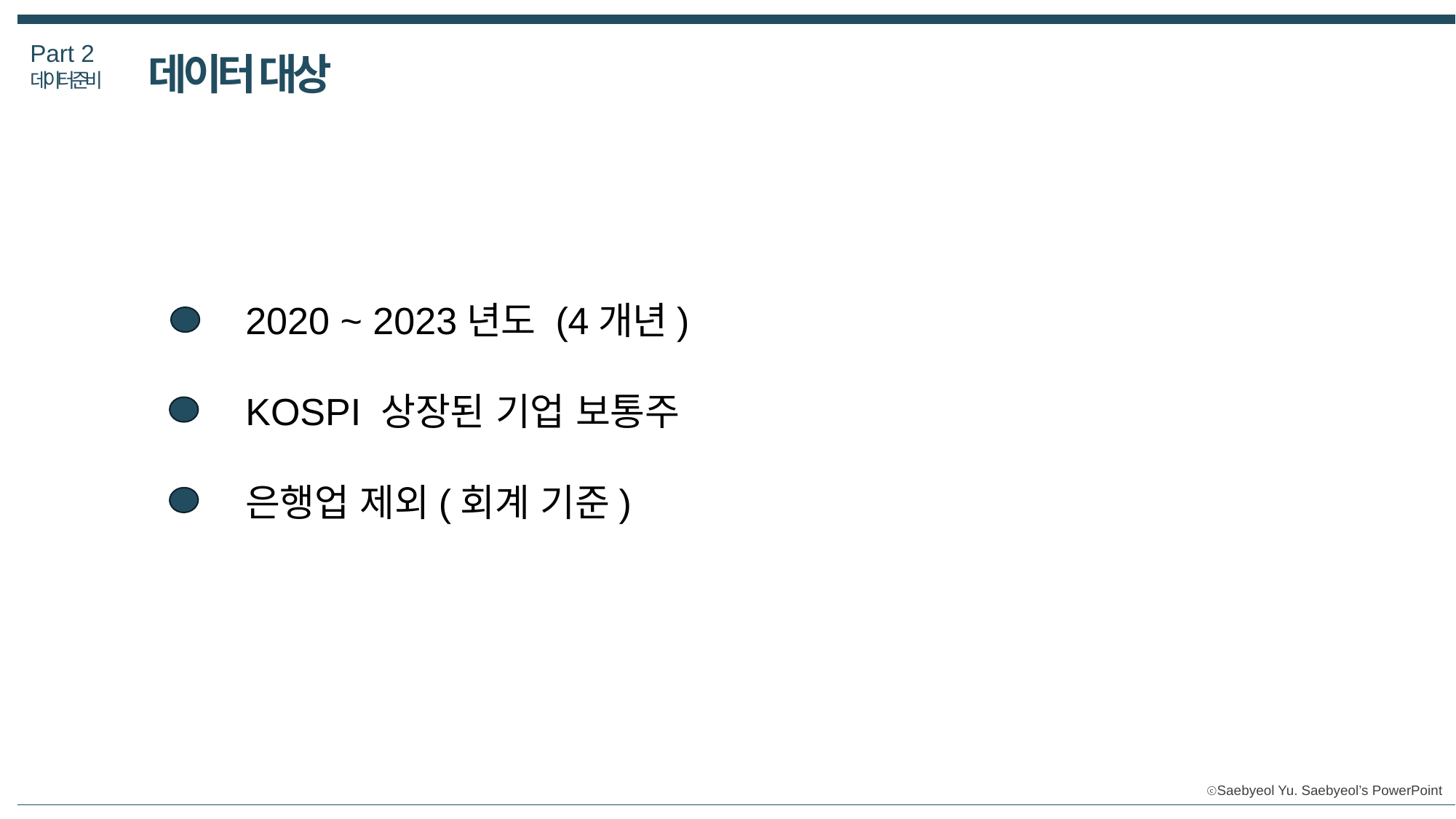

Part 2
데이터 대상
데이터 준비
2020 ~ 2023년도 (4개년)

KOSPI 상장된 기업 보통주

은행업 제외(회계 기준)

필요 데이터